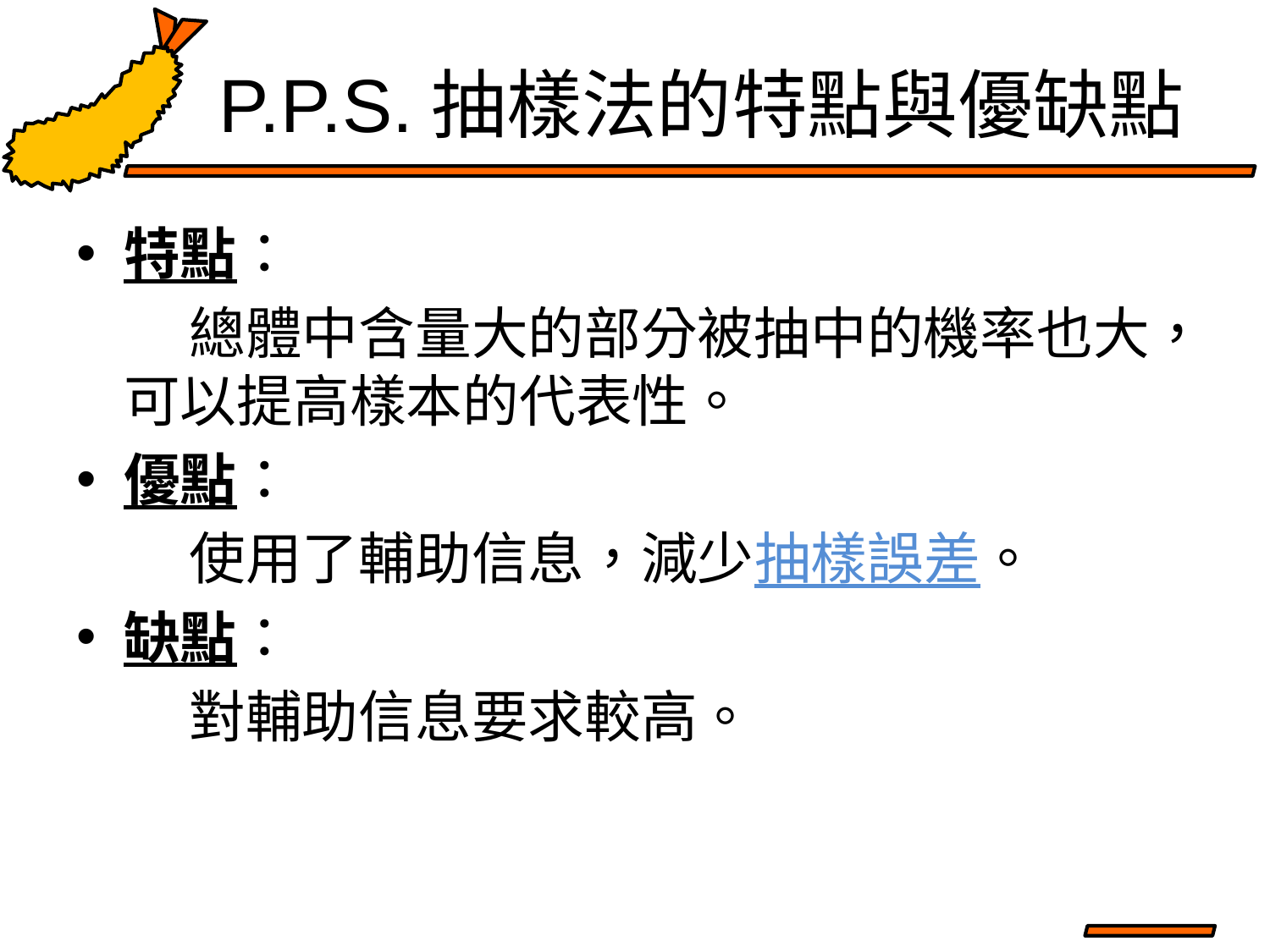

# P.P.S.抽樣法的特點與優缺點
特點：
　　總體中含量大的部分被抽中的機率也大，可以提高樣本的代表性。
優點：
　　使用了輔助信息，減少抽樣誤差。
缺點：
　　對輔助信息要求較高。